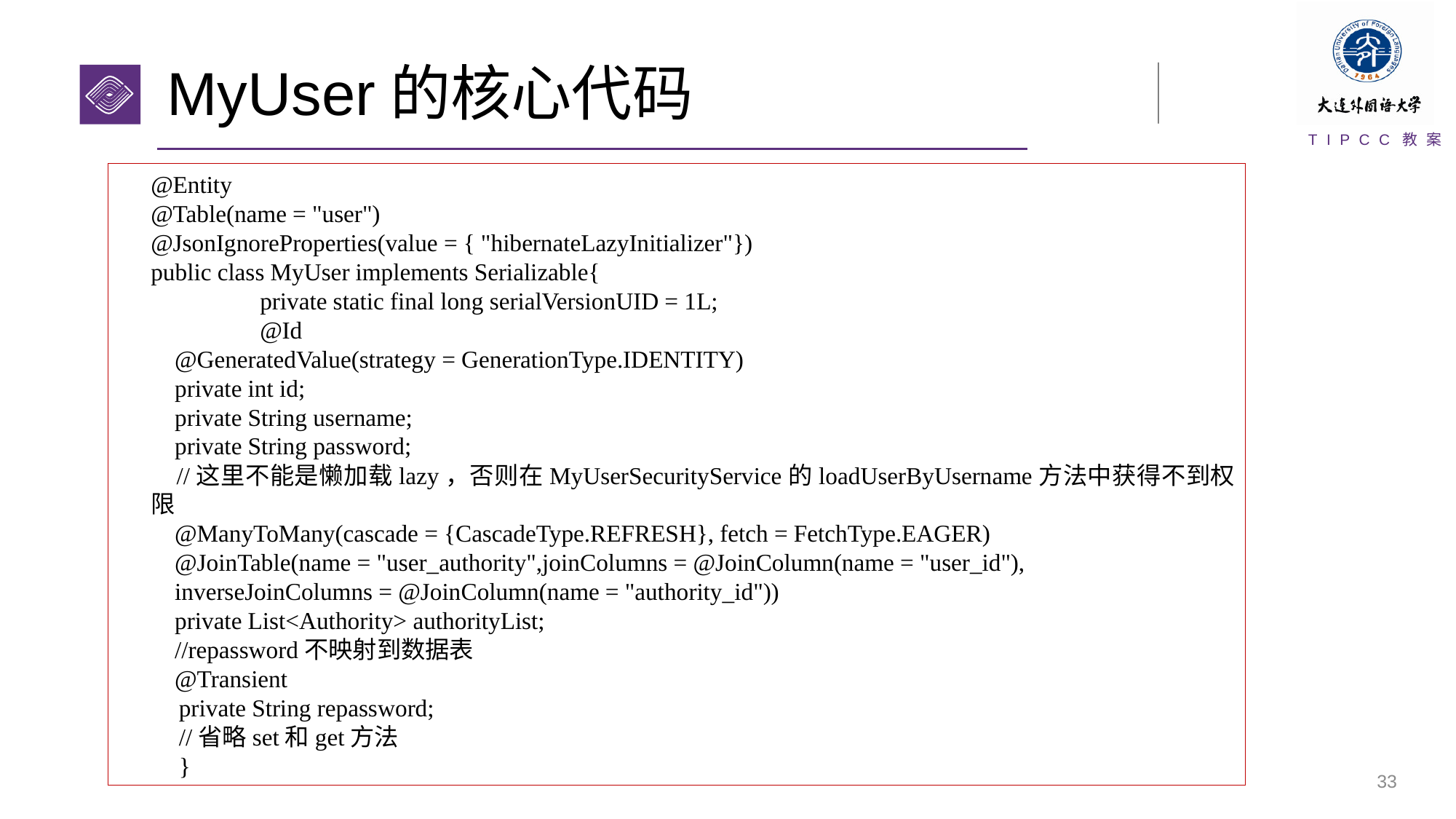

# MyUser的核心代码
@Entity
@Table(name = "user")
@JsonIgnoreProperties(value = { "hibernateLazyInitializer"})
public class MyUser implements Serializable{
	private static final long serialVersionUID = 1L;
  	@Id
    @GeneratedValue(strategy = GenerationType.IDENTITY)
    private int id;
    private String username;
    private String password;
    //这里不能是懒加载lazy，否则在MyUserSecurityService的loadUserByUsername方法中获得不到权限
    @ManyToMany(cascade = {CascadeType.REFRESH}, fetch = FetchType.EAGER)
    @JoinTable(name = "user_authority",joinColumns = @JoinColumn(name = "user_id"),
    inverseJoinColumns = @JoinColumn(name = "authority_id"))
    private List<Authority> authorityList;
    //repassword不映射到数据表
    @Transient
private String repassword;
//省略set和get方法
}
33